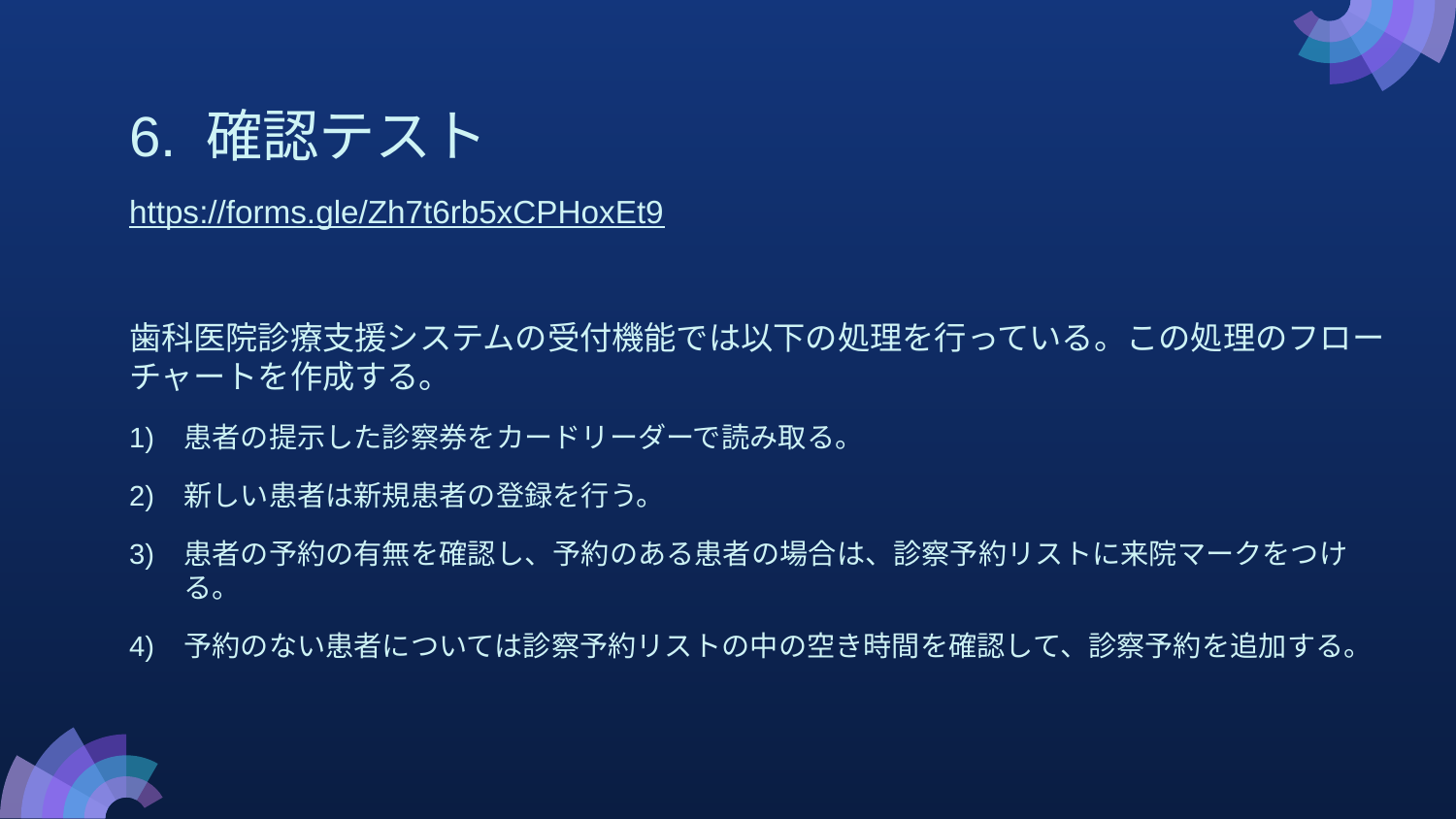

# 6. 確認テスト
https://forms.gle/Zh7t6rb5xCPHoxEt9

歯科医院診療支援システムの受付機能では以下の処理を行っている。この処理のフローチャートを作成する。
患者の提示した診察券をカードリーダーで読み取る。
新しい患者は新規患者の登録を行う。
患者の予約の有無を確認し、予約のある患者の場合は、診察予約リストに来院マークをつける。
予約のない患者については診察予約リストの中の空き時間を確認して、診察予約を追加する。